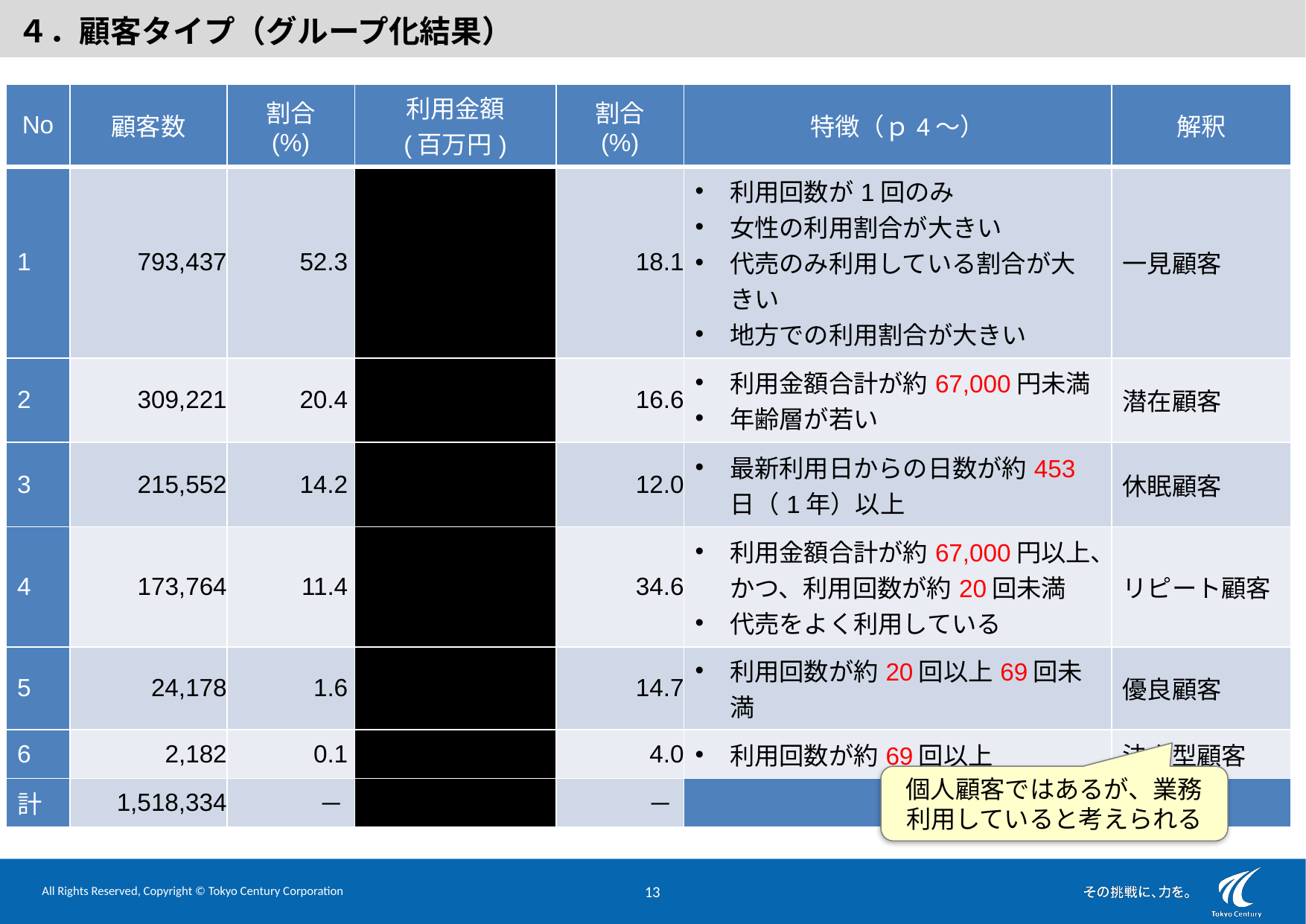

４．顧客タイプ（グループ化結果）
| No | 顧客数 | 割合 (%) | 利用金額 (百万円) | 割合 (%) | 特徴（ｐ4～） | 解釈 |
| --- | --- | --- | --- | --- | --- | --- |
| 1 | 793,437 | 52.3 | 12,146 | 18.1 | 利用回数が1回のみ 女性の利用割合が大きい 代売のみ利用している割合が大きい 地方での利用割合が大きい | 一見顧客 |
| 2 | 309,221 | 20.4 | 11,157 | 16.6 | 利用金額合計が約67,000円未満 年齢層が若い | 潜在顧客 |
| 3 | 215,552 | 14.2 | 8,103 | 12.0 | 最新利用日からの日数が約453日（1年）以上 | 休眠顧客 |
| 4 | 173,764 | 11.4 | 23,281 | 34.6 | 利用金額合計が約67,000円以上、かつ、利用回数が約20回未満 代売をよく利用している | リピート顧客 |
| 5 | 24,178 | 1.6 | 9,871 | 14.7 | 利用回数が約20回以上69回未満 | 優良顧客 |
| 6 | 2,182 | 0.1 | 2,702 | 4.0 | 利用回数が約69回以上 | 法人型顧客 |
| 計 | 1,518,334 | － | 67,261 | － |  |  |
個人顧客ではあるが、業務利用していると考えられる